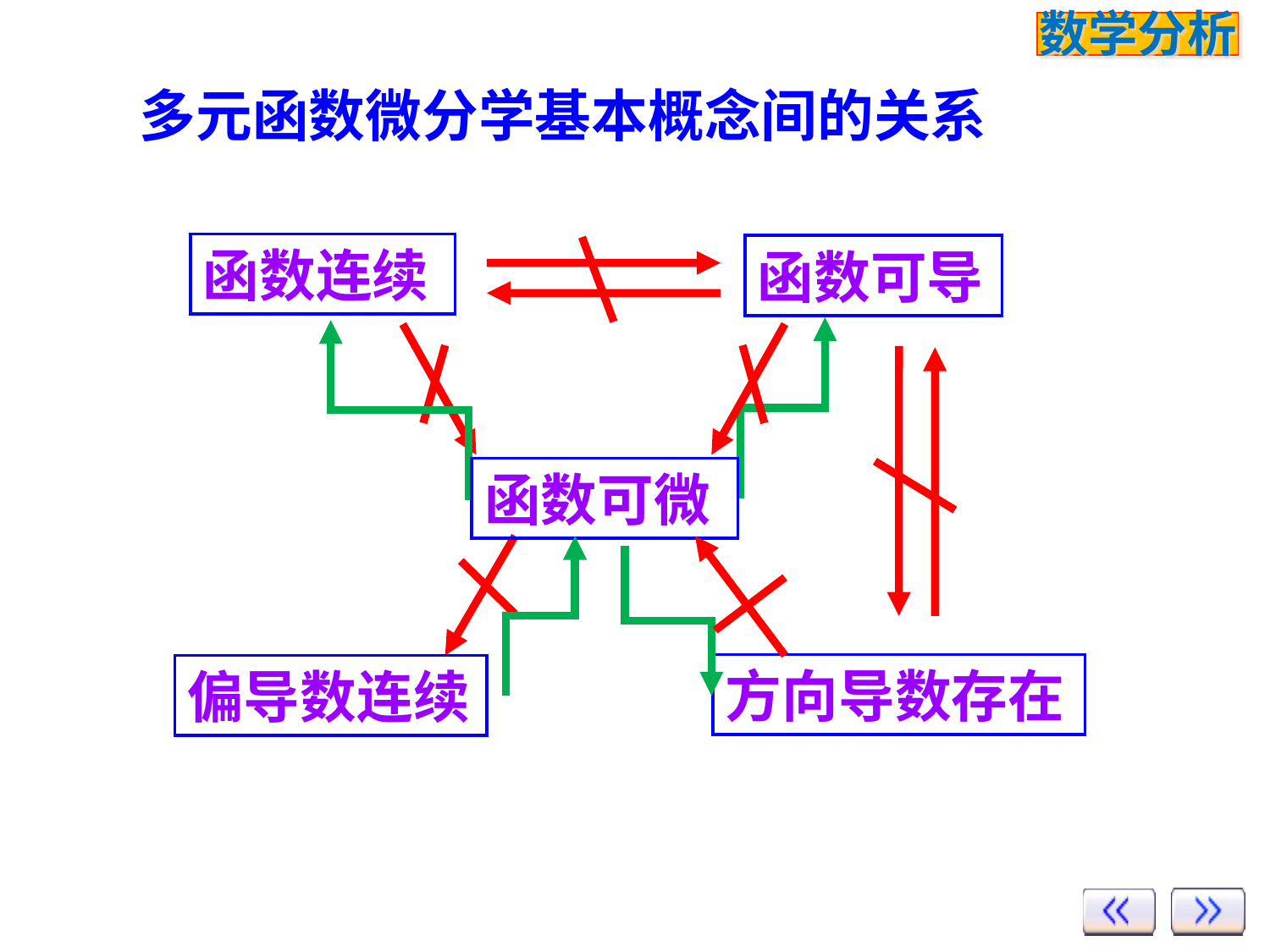

多元函数微分学基本概念间的关系
函数连续
函数可导
函数可微
偏导数连续

方向导数存在